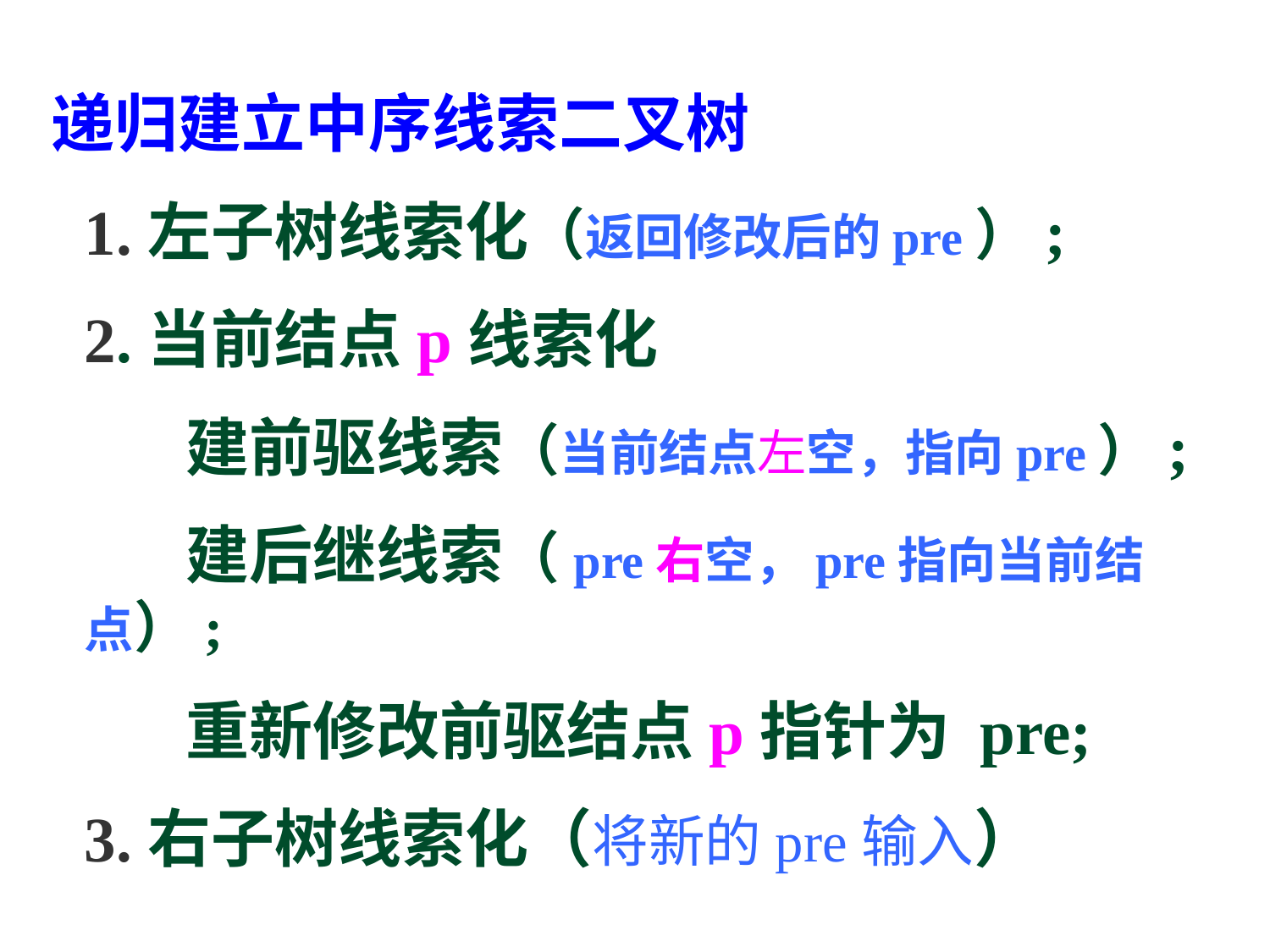

递归建立中序线索二叉树
1.左子树线索化（返回修改后的pre）;
2.当前结点p线索化
      建前驱线索（当前结点左空，指向pre）;
      建后继线索（pre右空，pre指向当前结点）;
      重新修改前驱结点p指针为 pre;
3.右子树线索化（将新的pre输入）